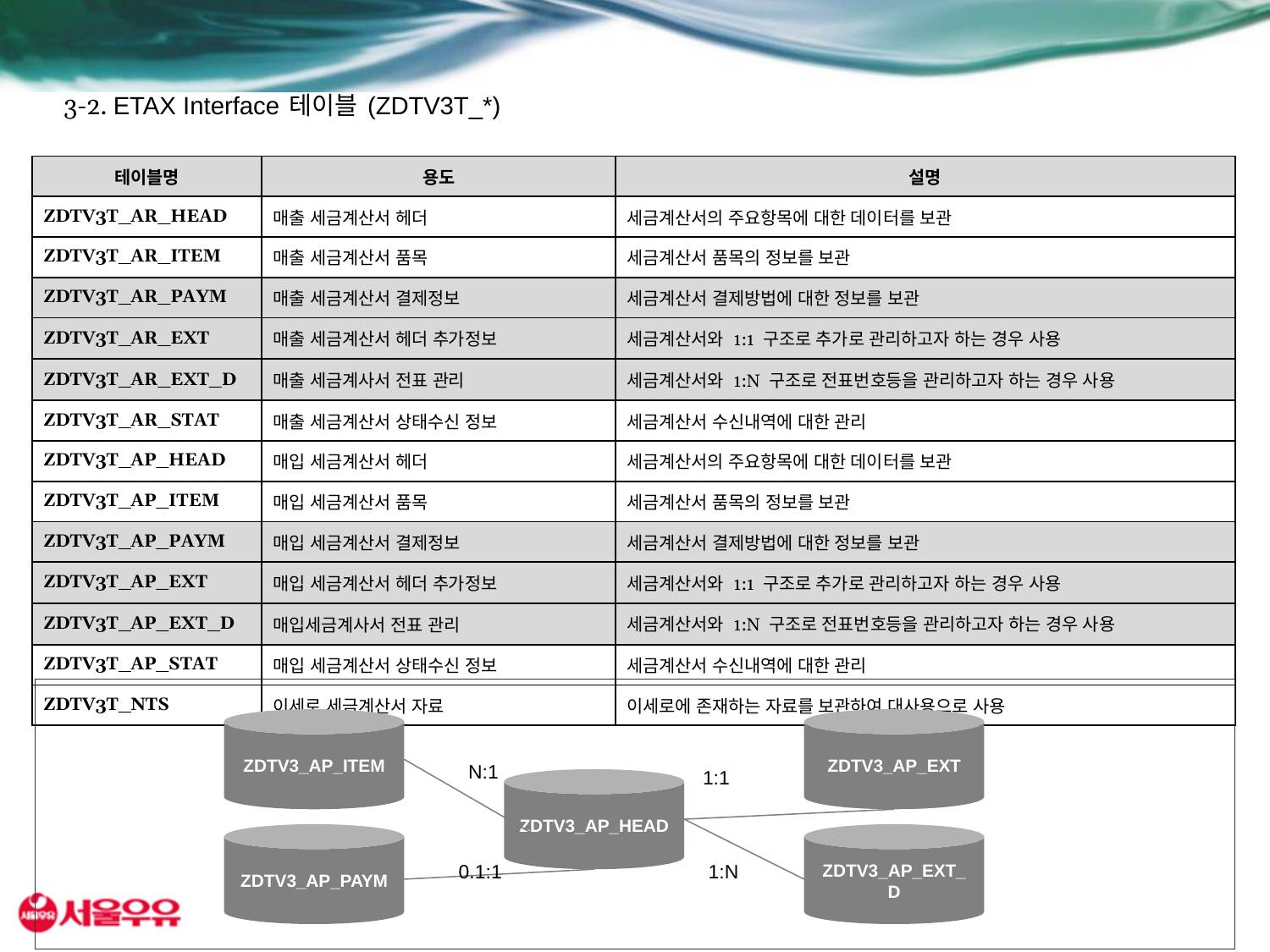

# 3-2. ETAX Interface 테이블 (ZDTV3T_*)
| 테이블명 | 용도 | 설명 |
| --- | --- | --- |
| ZDTV3T\_AR\_HEAD | 매출 세금계산서 헤더 | 세금계산서의 주요항목에 대한 데이터를 보관 |
| ZDTV3T\_AR\_ITEM | 매출 세금계산서 품목 | 세금계산서 품목의 정보를 보관 |
| ZDTV3T\_AR\_PAYM | 매출 세금계산서 결제정보 | 세금계산서 결제방법에 대한 정보를 보관 |
| ZDTV3T\_AR\_EXT | 매출 세금계산서 헤더 추가정보 | 세금계산서와 1:1 구조로 추가로 관리하고자 하는 경우 사용 |
| ZDTV3T\_AR\_EXT\_D | 매출 세금계사서 전표 관리 | 세금계산서와 1:N 구조로 전표번호등을 관리하고자 하는 경우 사용 |
| ZDTV3T\_AR\_STAT | 매출 세금계산서 상태수신 정보 | 세금계산서 수신내역에 대한 관리 |
| ZDTV3T\_AP\_HEAD | 매입 세금계산서 헤더 | 세금계산서의 주요항목에 대한 데이터를 보관 |
| ZDTV3T\_AP\_ITEM | 매입 세금계산서 품목 | 세금계산서 품목의 정보를 보관 |
| ZDTV3T\_AP\_PAYM | 매입 세금계산서 결제정보 | 세금계산서 결제방법에 대한 정보를 보관 |
| ZDTV3T\_AP\_EXT | 매입 세금계산서 헤더 추가정보 | 세금계산서와 1:1 구조로 추가로 관리하고자 하는 경우 사용 |
| ZDTV3T\_AP\_EXT\_D | 매입세금계사서 전표 관리 | 세금계산서와 1:N 구조로 전표번호등을 관리하고자 하는 경우 사용 |
| ZDTV3T\_AP\_STAT | 매입 세금계산서 상태수신 정보 | 세금계산서 수신내역에 대한 관리 |
| ZDTV3T\_NTS | 이세로 세금계산서 자료 | 이세로에 존재하는 자료를 보관하여 대사용으로 사용 |

ZDTV3_AP_ITEM
ZDTV3_AP_EXT
N:1
1:1
ZDTV3_AP_HEAD
ZDTV3_AP_PAYM
ZDTV3_AP_EXT_D
0.1:1
1:N